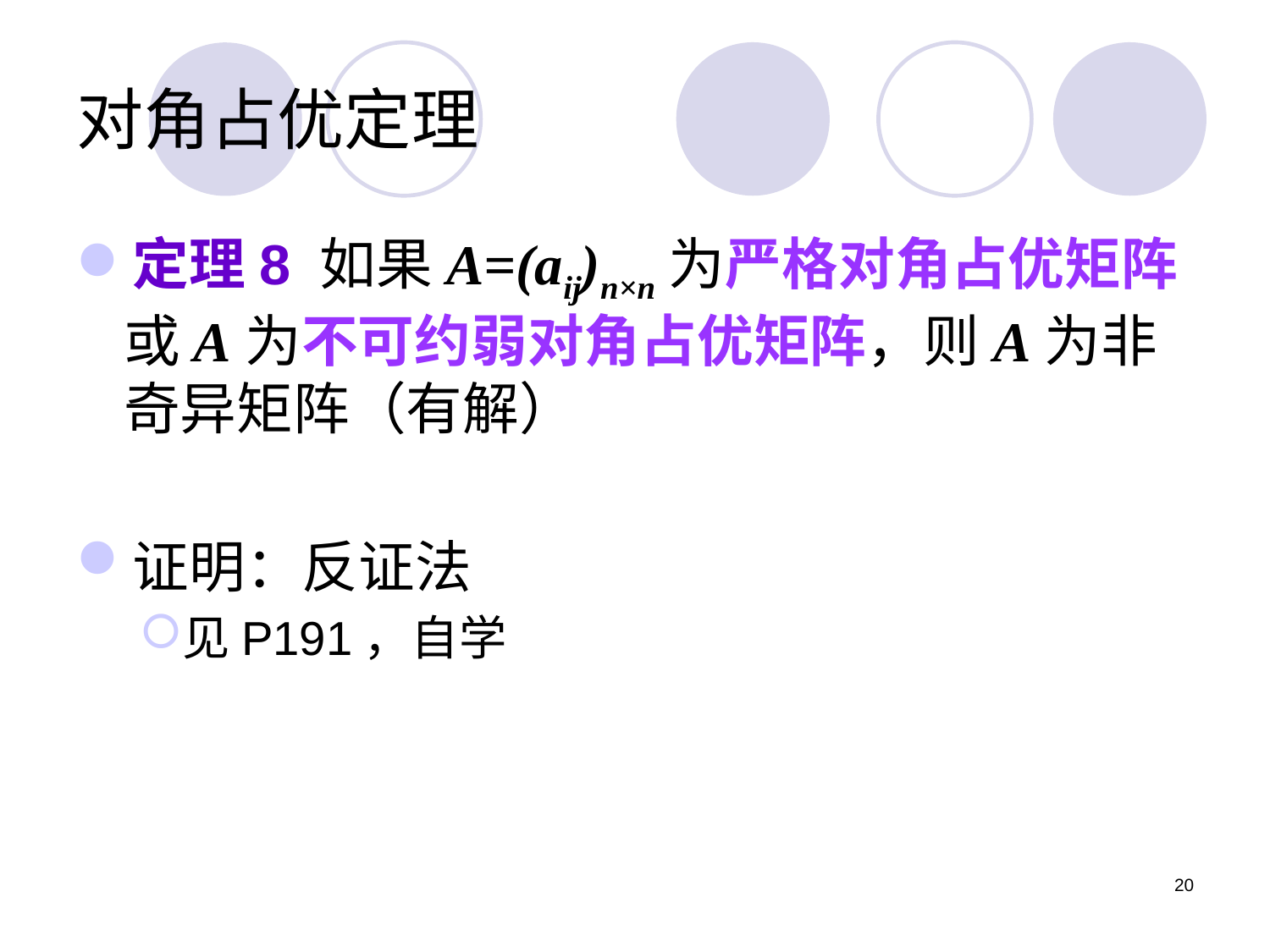

# 对角占优定理
定理8 如果A=(aij)n×n为严格对角占优矩阵或A为不可约弱对角占优矩阵，则A为非奇异矩阵（有解）

证明：反证法
见P191，自学
20